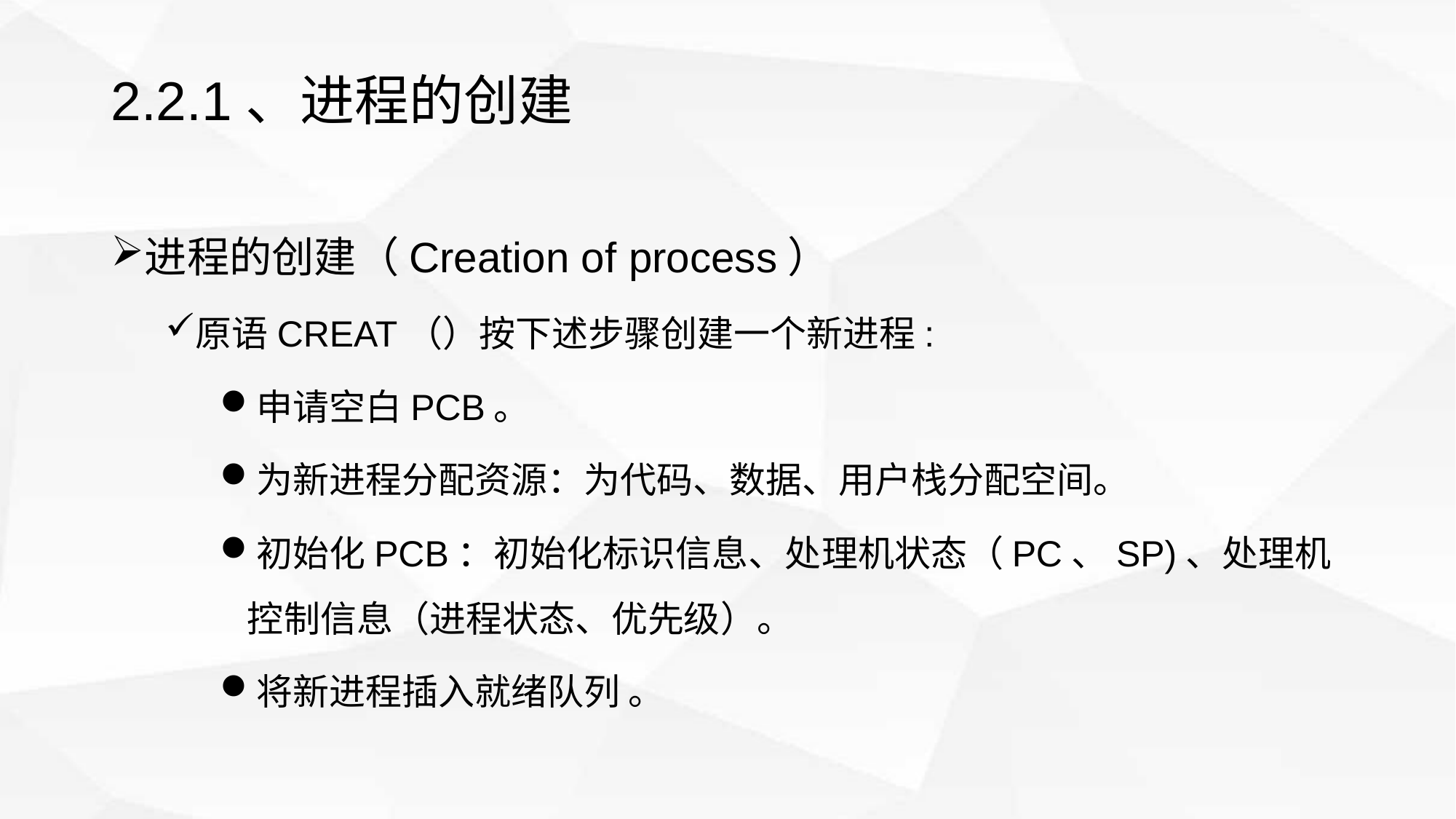

# 2.2.1、进程的创建
进程的创建（Creation of process）
原语CREAT（）按下述步骤创建一个新进程:
申请空白PCB。
为新进程分配资源：为代码、数据、用户栈分配空间。
初始化PCB：初始化标识信息、处理机状态（PC、SP)、处理机控制信息（进程状态、优先级）。
将新进程插入就绪队列 。